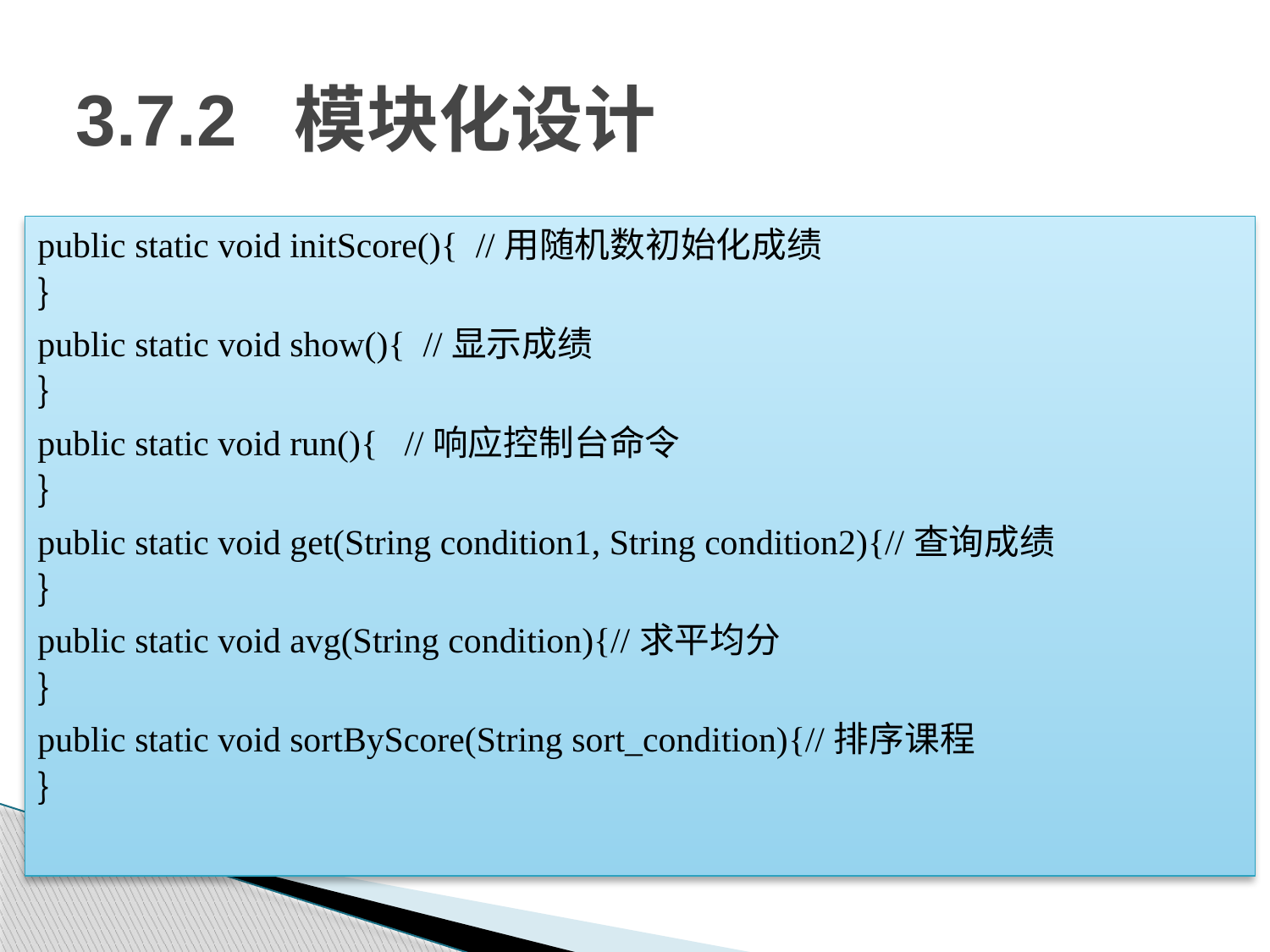

# 3.7.2  模块化设计
public static void initScore(){  //用随机数初始化成绩
｝
public static void show(){  //显示成绩
｝
public static void run(){   //响应控制台命令
｝
public static void get(String condition1, String condition2){//查询成绩
｝
public static void avg(String condition){//求平均分
｝
public static void sortByScore(String sort_condition){//排序课程
｝